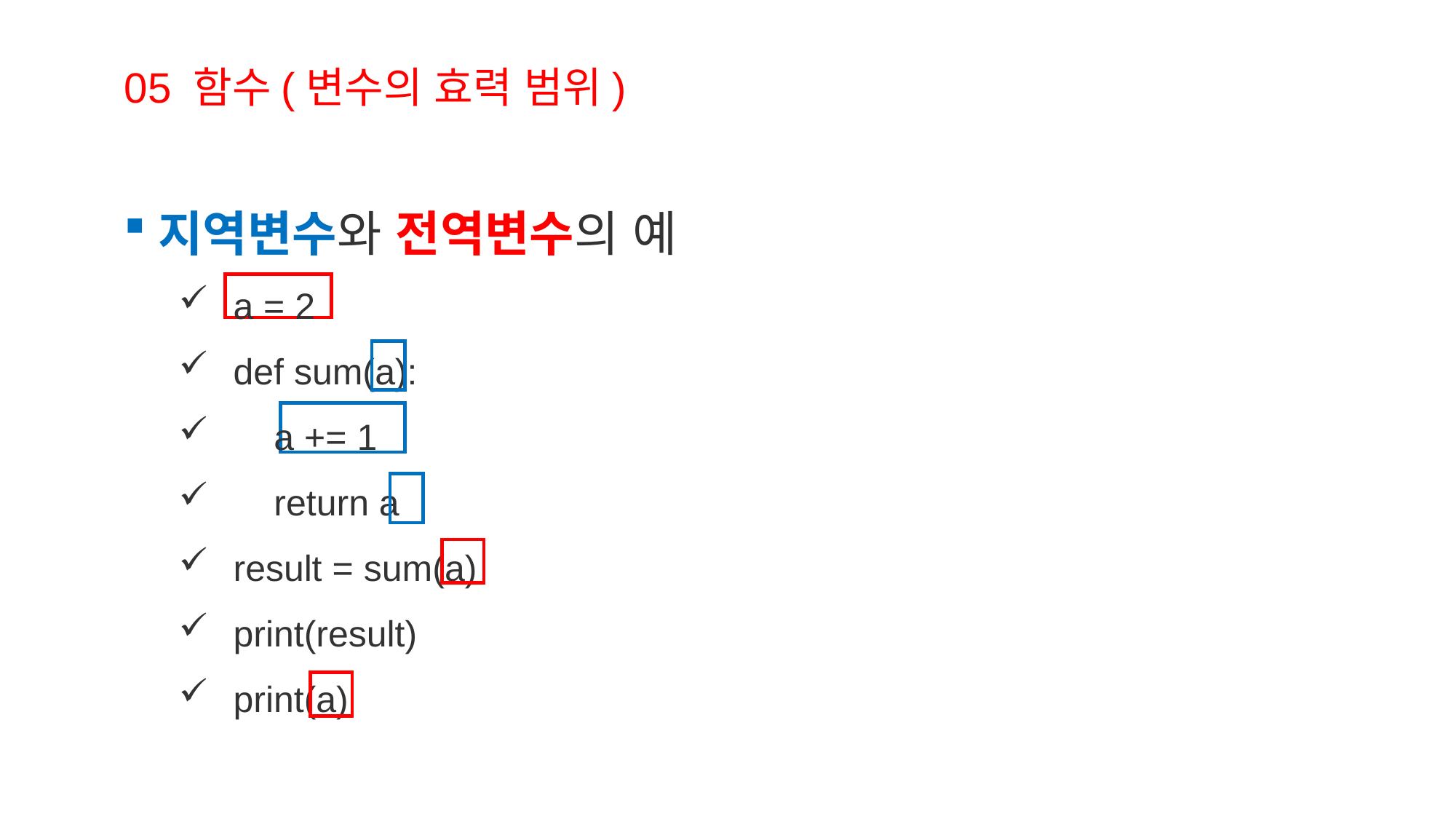

05 함수(변수의 효력 범위)
지역변수와 전역변수의 예
a = 2
def sum(a):
    a += 1
    return a
result = sum(a)
print(result)
print(a)